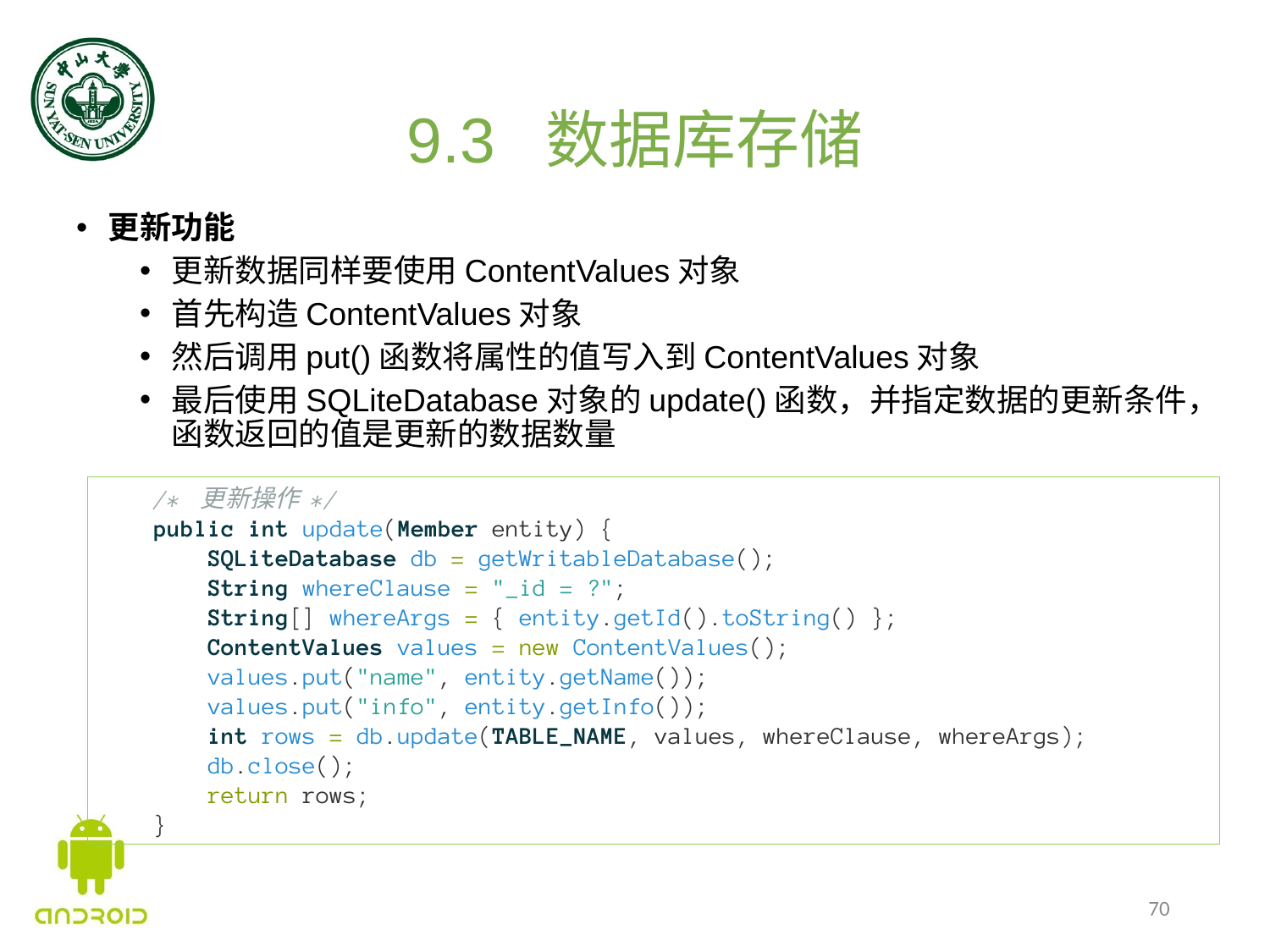

# 9.3  数据库存储
更新功能
更新数据同样要使用ContentValues对象
首先构造ContentValues对象
然后调用put()函数将属性的值写入到ContentValues对象
最后使用SQLiteDatabase对象的update()函数，并指定数据的更新条件，函数返回的值是更新的数据数量

    /* 更新操作 */
    public int update(Member entity) {
        SQLiteDatabase db = getWritableDatabase();
        String whereClause = "_id = ?";
        String[] whereArgs = { entity.getId().toString() };
        ContentValues values = new ContentValues();
        values.put("name", entity.getName());
        values.put("info", entity.getInfo());
        int rows = db.update(TABLE_NAME, values, whereClause, whereArgs);
        db.close();
        return rows;
    }
70